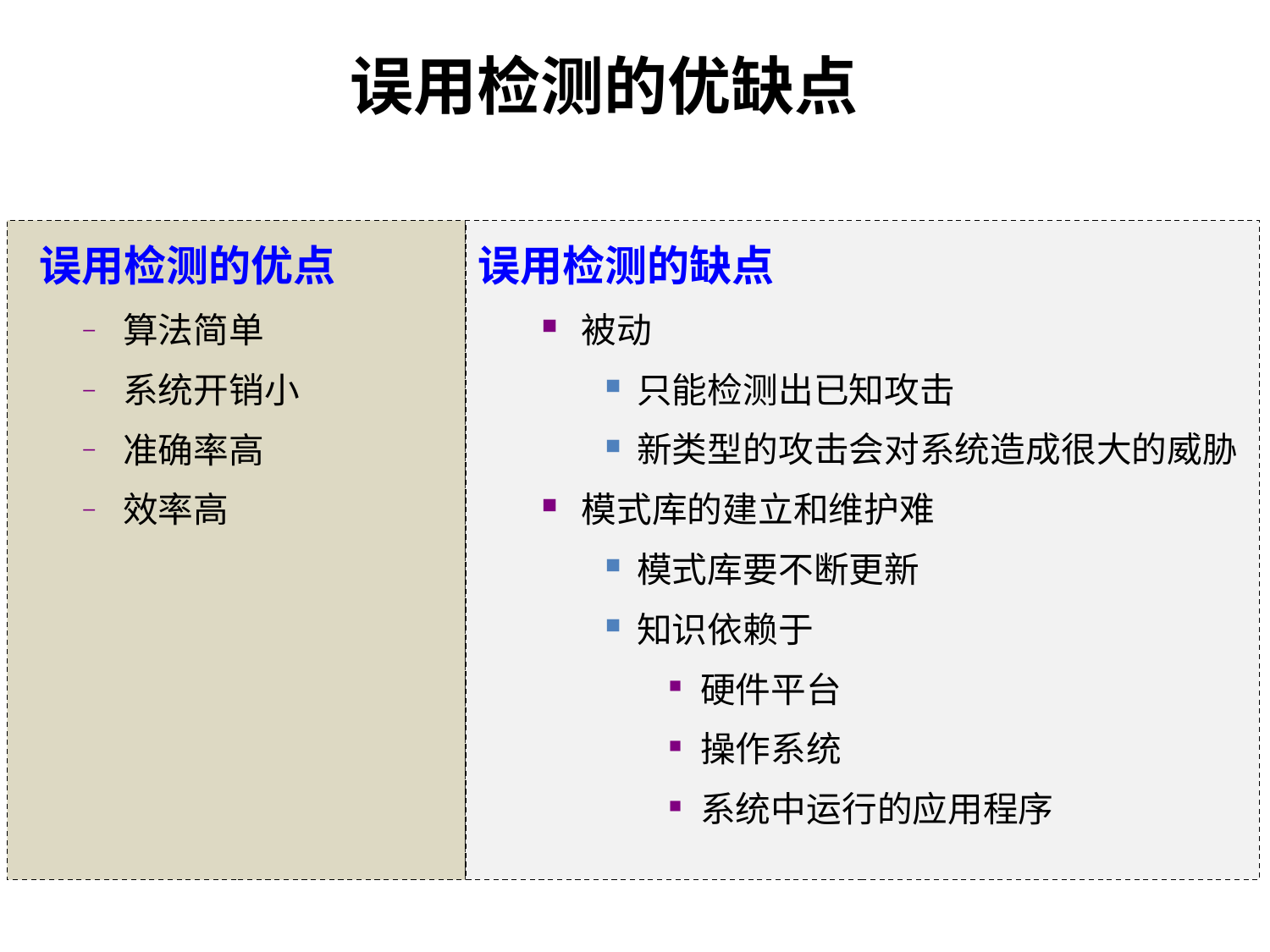

# 误用检测的优缺点
 误用检测的优点
算法简单
系统开销小
准确率高
效率高
误用检测的缺点
被动
只能检测出已知攻击
新类型的攻击会对系统造成很大的威胁
模式库的建立和维护难
模式库要不断更新
知识依赖于
硬件平台
操作系统
系统中运行的应用程序